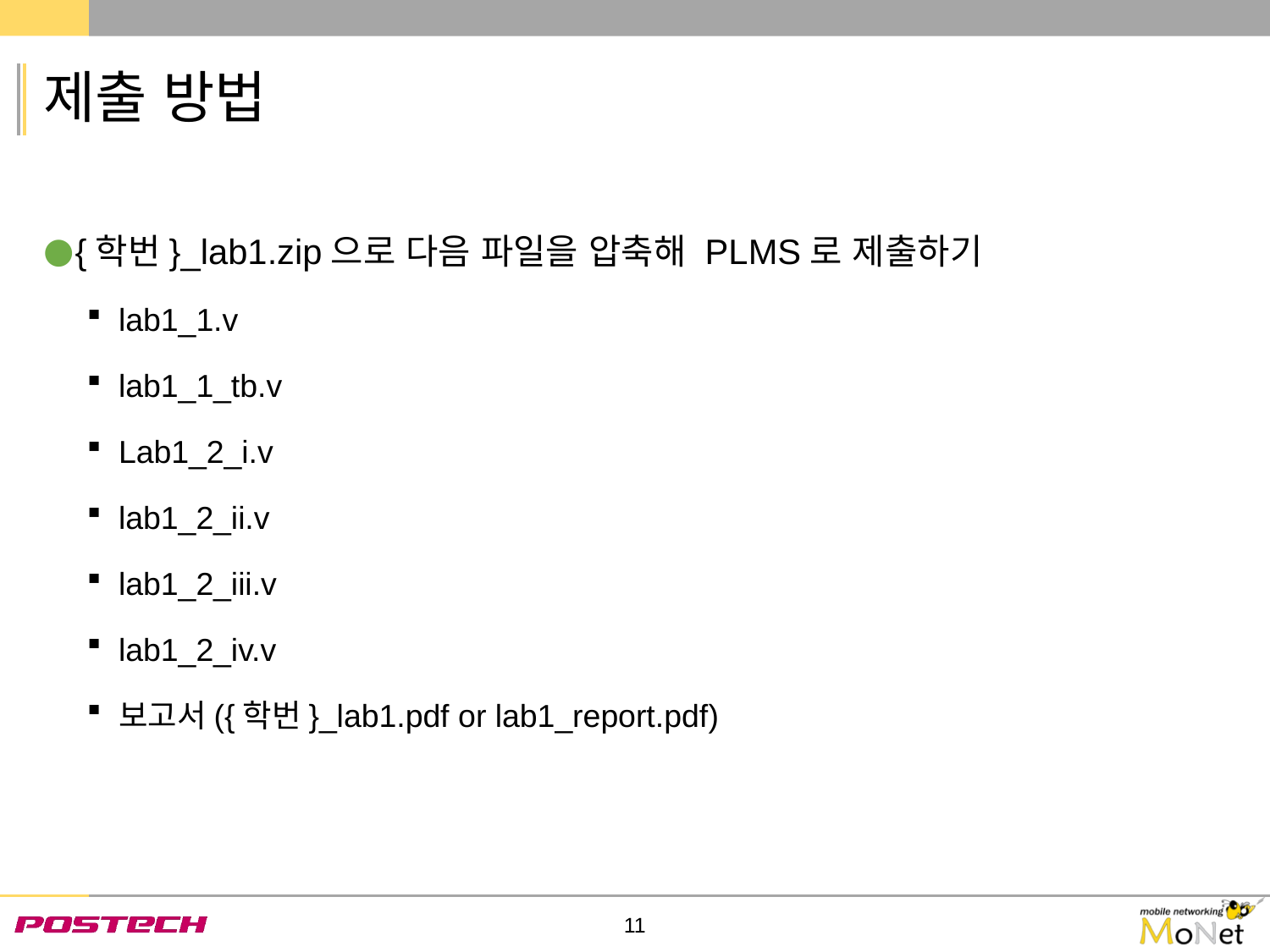

# 제출 방법

{학번}_lab1.zip으로 다음 파일을 압축해 PLMS로 제출하기
lab1_1.v
lab1_1_tb.v
Lab1_2_i.v
lab1_2_ii.v
lab1_2_iii.v
lab1_2_iv.v
보고서({학번}_lab1.pdf or lab1_report.pdf)